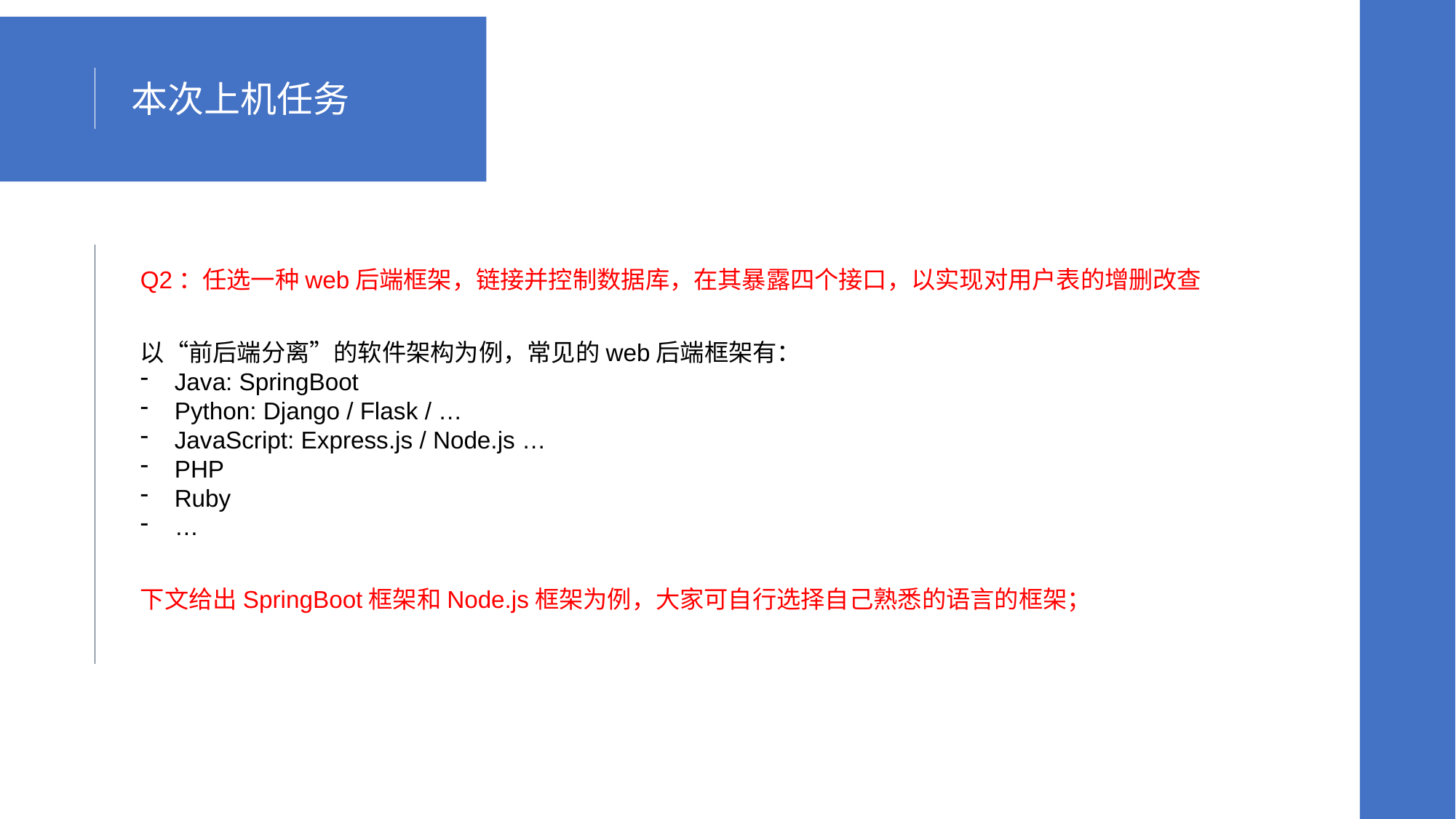

本次上机任务
Q2：任选一种web后端框架，链接并控制数据库，在其暴露四个接口，以实现对用户表的增删改查

以“前后端分离”的软件架构为例，常见的web后端框架有：
Java: SpringBoot
Python: Django / Flask / …
JavaScript: Express.js / Node.js …
PHP
Ruby
…

下文给出SpringBoot框架和Node.js框架为例，大家可自行选择自己熟悉的语言的框架；